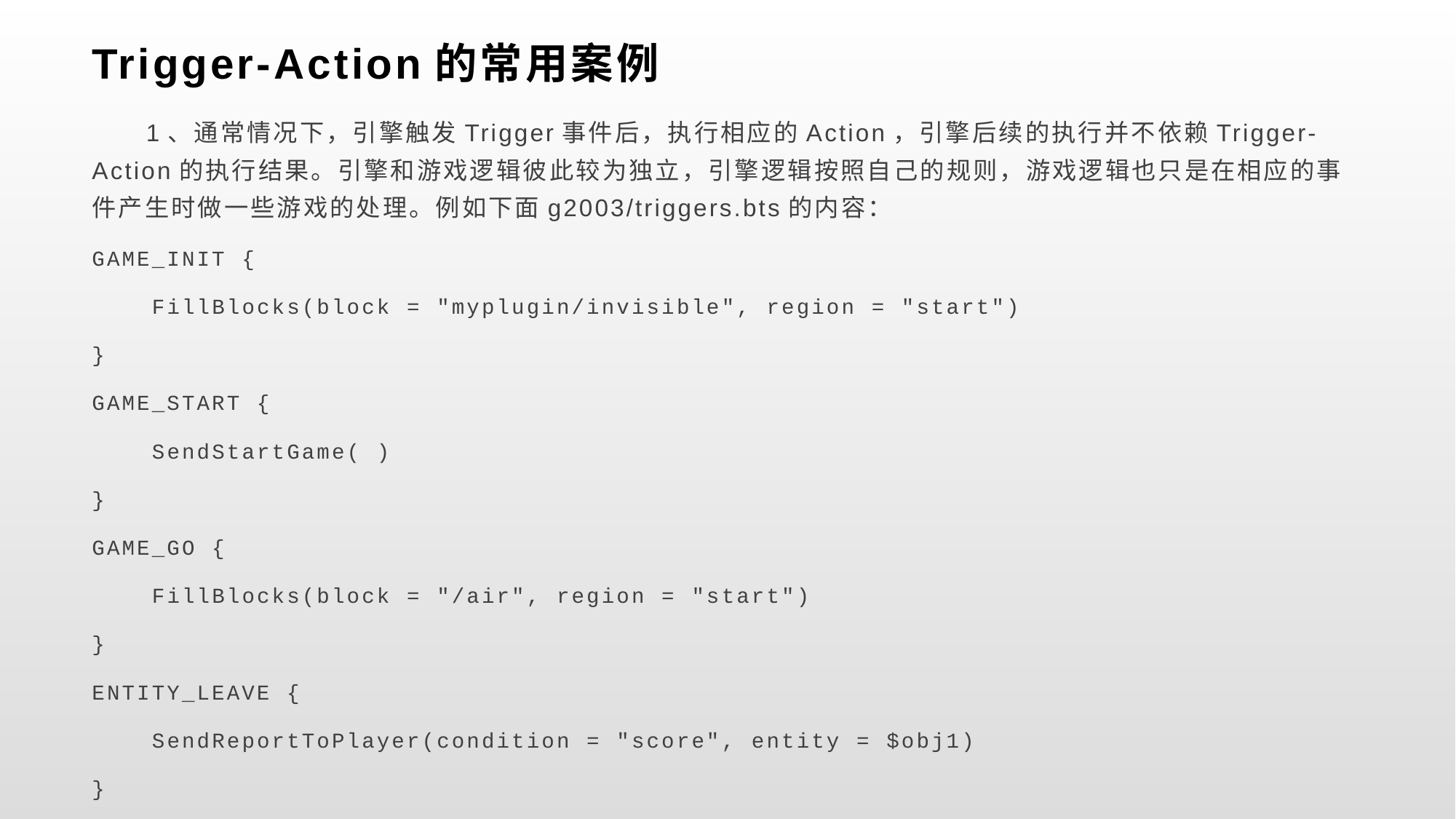

# Trigger-Action的常用案例
      1、通常情况下，引擎触发Trigger事件后，执行相应的Action，引擎后续的执行并不依赖Trigger-Action的执行结果。引擎和游戏逻辑彼此较为独立，引擎逻辑按照自己的规则，游戏逻辑也只是在相应的事件产生时做一些游戏的处理。例如下面g2003/triggers.bts的内容：
GAME_INIT {
    FillBlocks(block = "myplugin/invisible", region = "start")
}
GAME_START {
    SendStartGame( )
}
GAME_GO {
    FillBlocks(block = "/air", region = "start")
}
ENTITY_LEAVE {
    SendReportToPlayer(condition = "score", entity = $obj1)
}